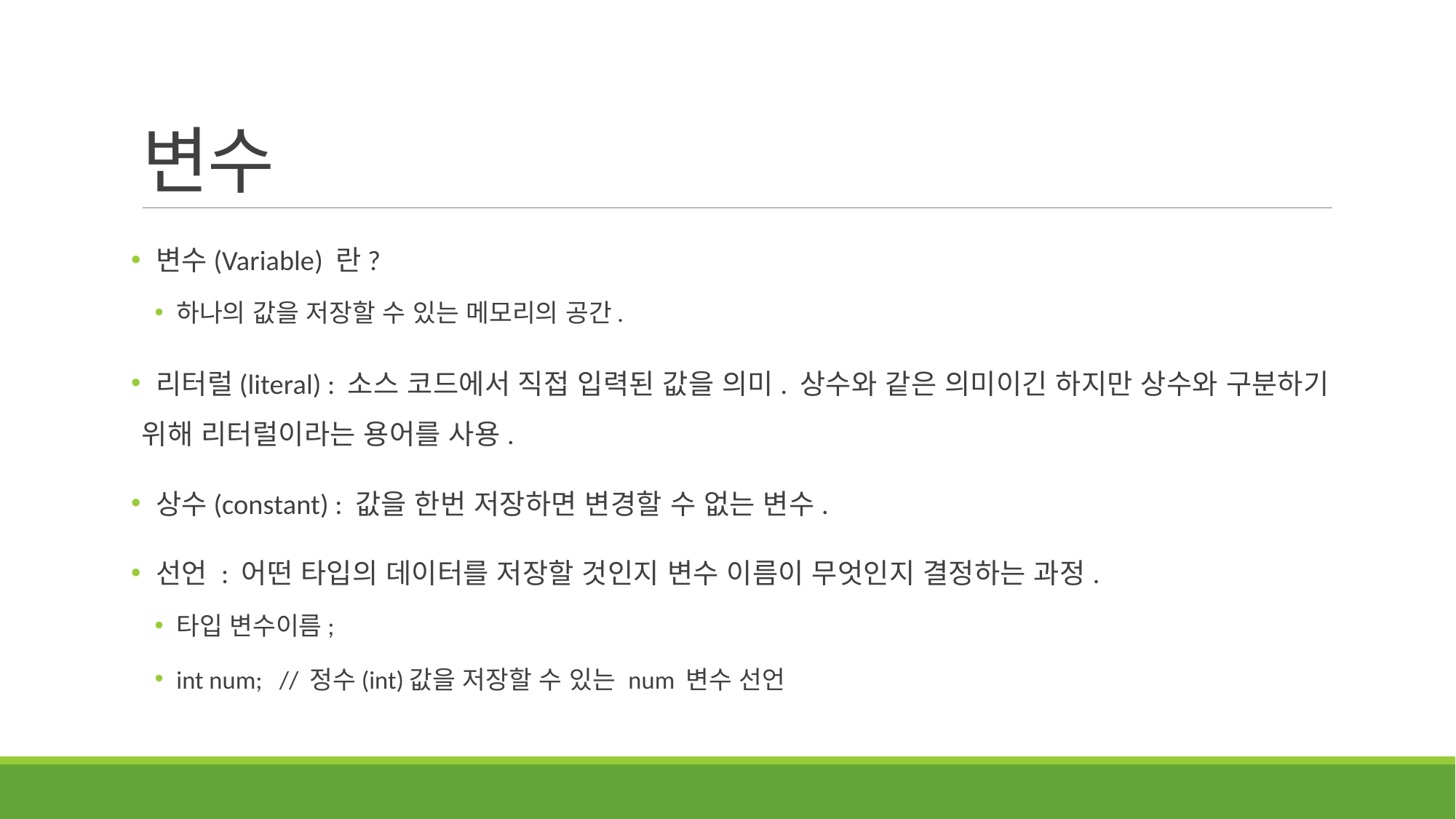

# 변수
 변수(Variable) 란?
하나의 값을 저장할 수 있는 메모리의 공간.
 리터럴(literal) : 소스 코드에서 직접 입력된 값을 의미. 상수와 같은 의미이긴 하지만 상수와 구분하기 위해 리터럴이라는 용어를 사용.
 상수(constant) : 값을 한번 저장하면 변경할 수 없는 변수.
 선언 : 어떤 타입의 데이터를 저장할 것인지 변수 이름이 무엇인지 결정하는 과정.
타입 변수이름;
int num;   // 정수(int)값을 저장할 수 있는 num 변수 선언